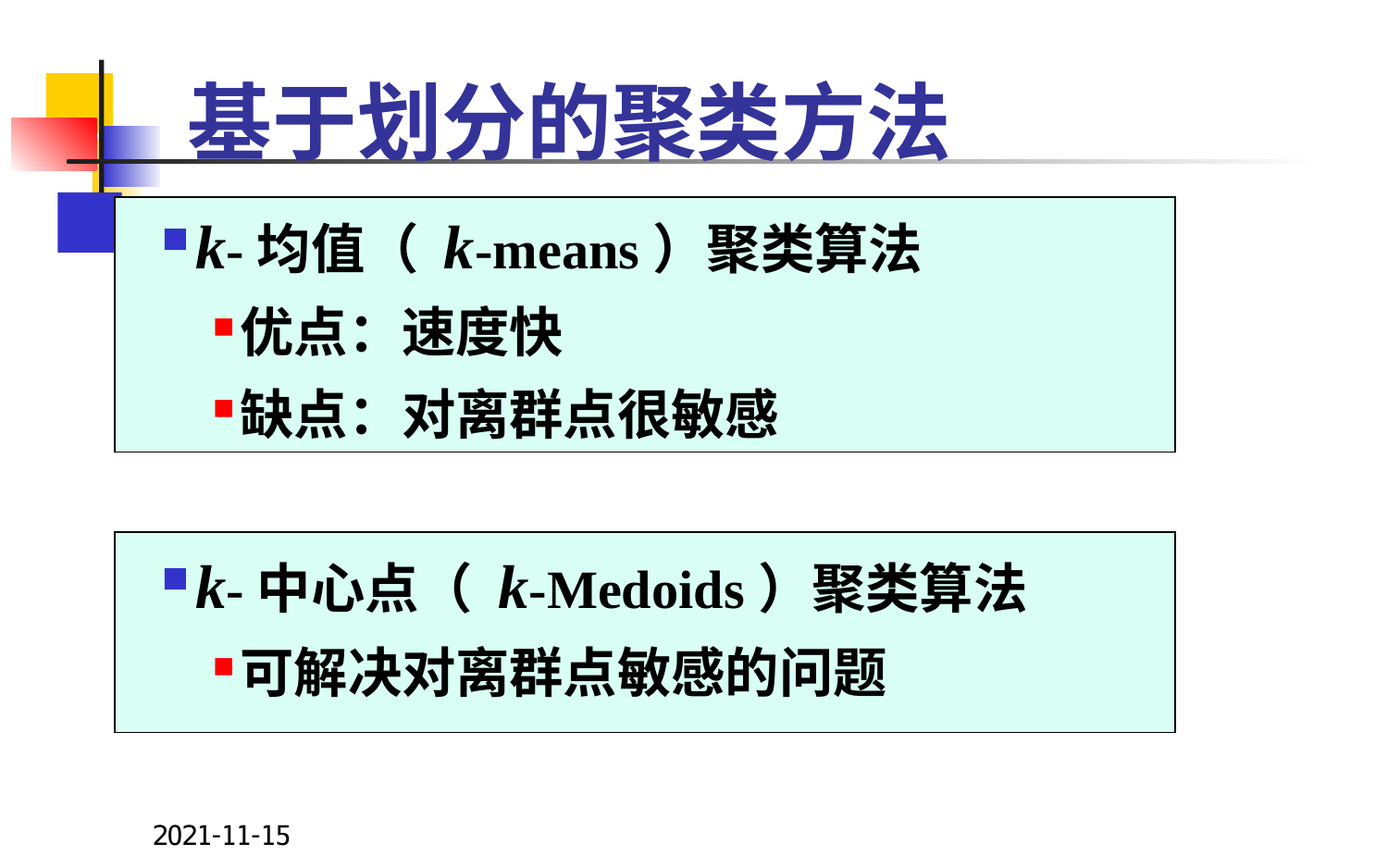

# 基于划分的聚类方法
k-均值（ k-means）聚类算法
优点：速度快
缺点：对离群点很敏感

k-中心点（ k-Medoids）聚类算法
可解决对离群点敏感的问题

2021-11-15